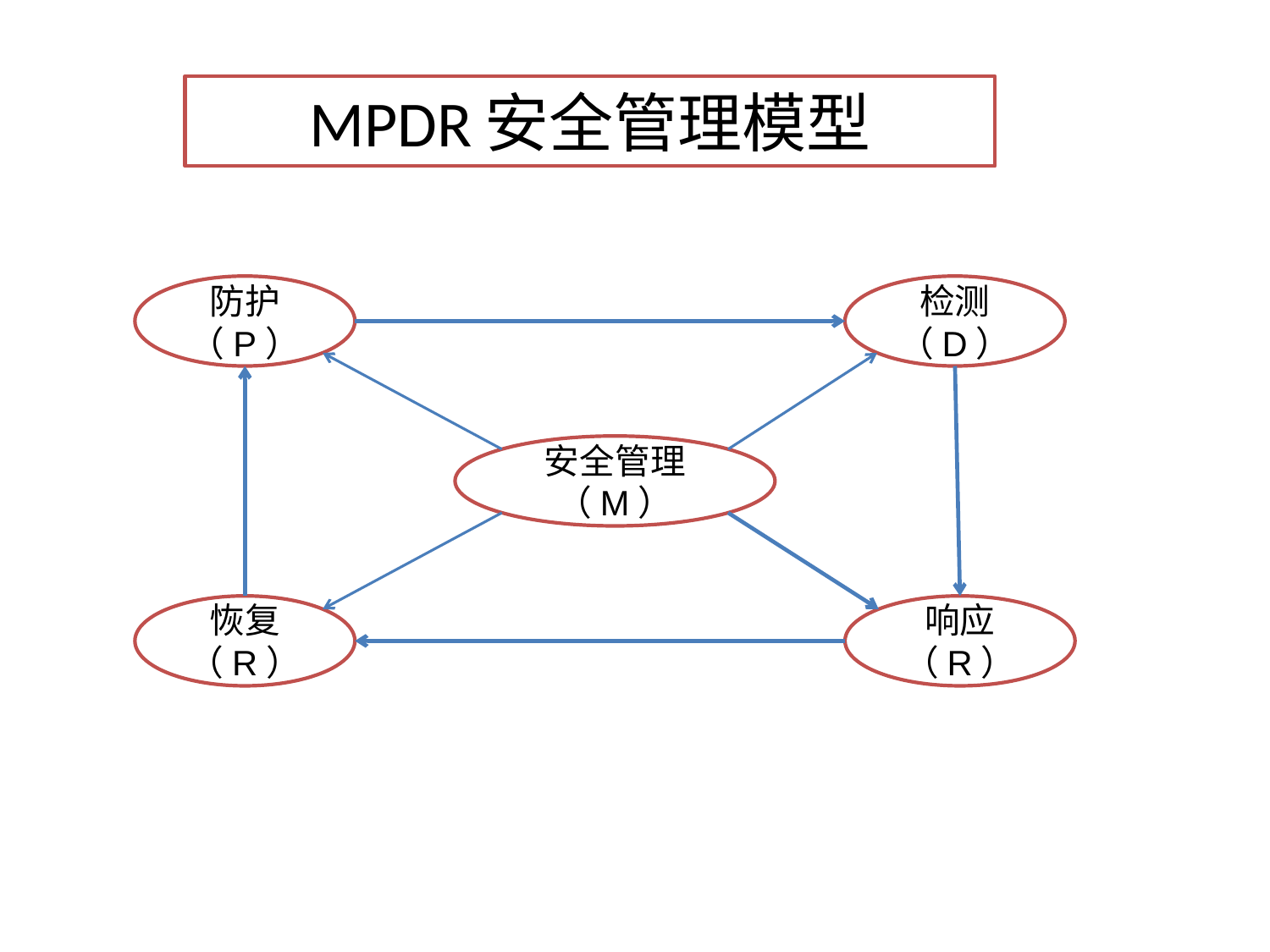

# MPDR安全管理模型
防护（P）
检测（D）
安全管理（M）
恢复（R）
响应（R）